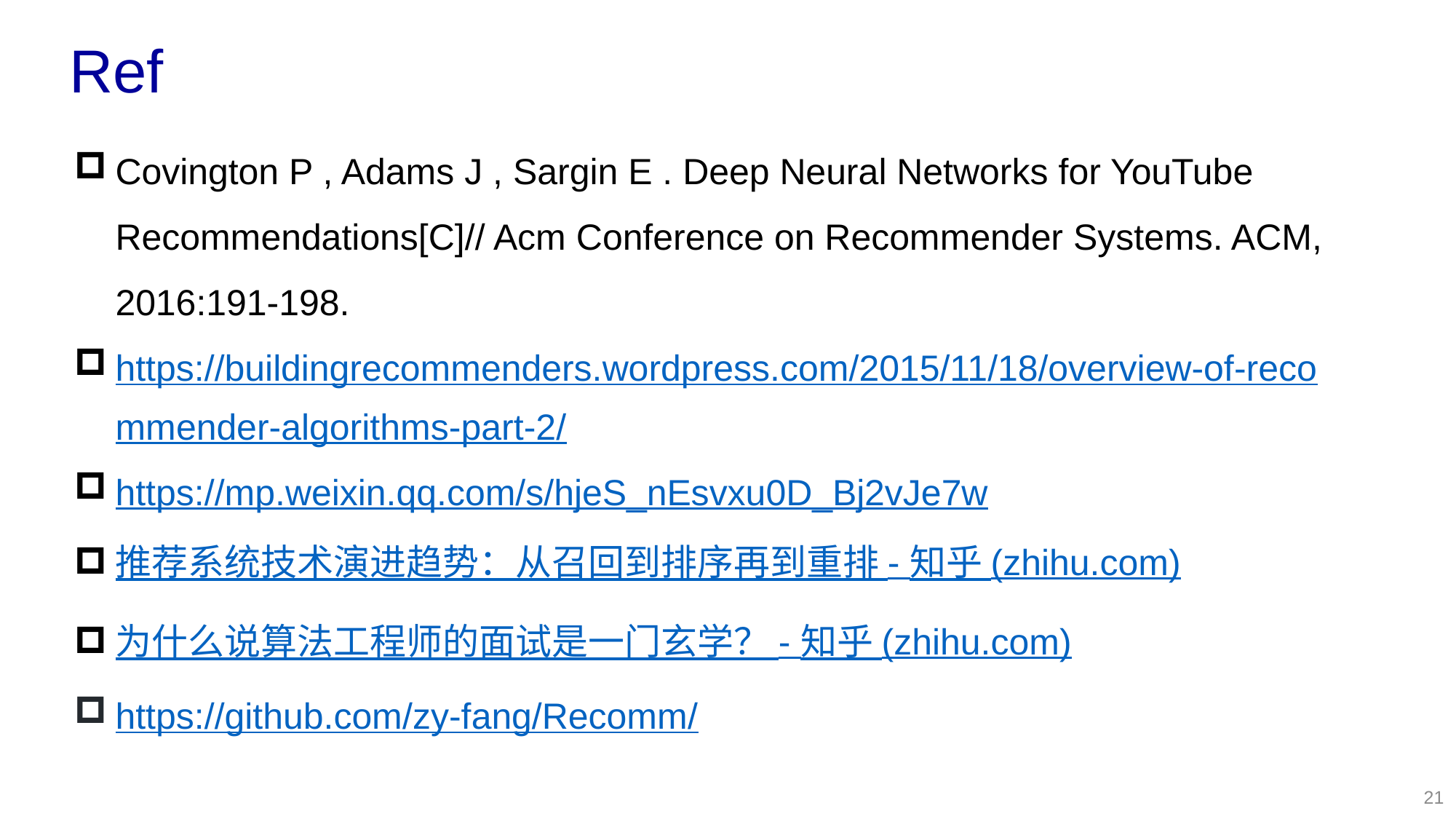

Ref
Covington P , Adams J , Sargin E . Deep Neural Networks for YouTube Recommendations[C]// Acm Conference on Recommender Systems. ACM, 2016:191-198.
https://buildingrecommenders.wordpress.com/2015/11/18/overview-of-recommender-algorithms-part-2/
https://mp.weixin.qq.com/s/hjeS_nEsvxu0D_Bj2vJe7w
推荐系统技术演进趋势：从召回到排序再到重排 - 知乎 (zhihu.com)
为什么说算法工程师的面试是一门玄学？ - 知乎 (zhihu.com)
https://github.com/zy-fang/Recomm/
21